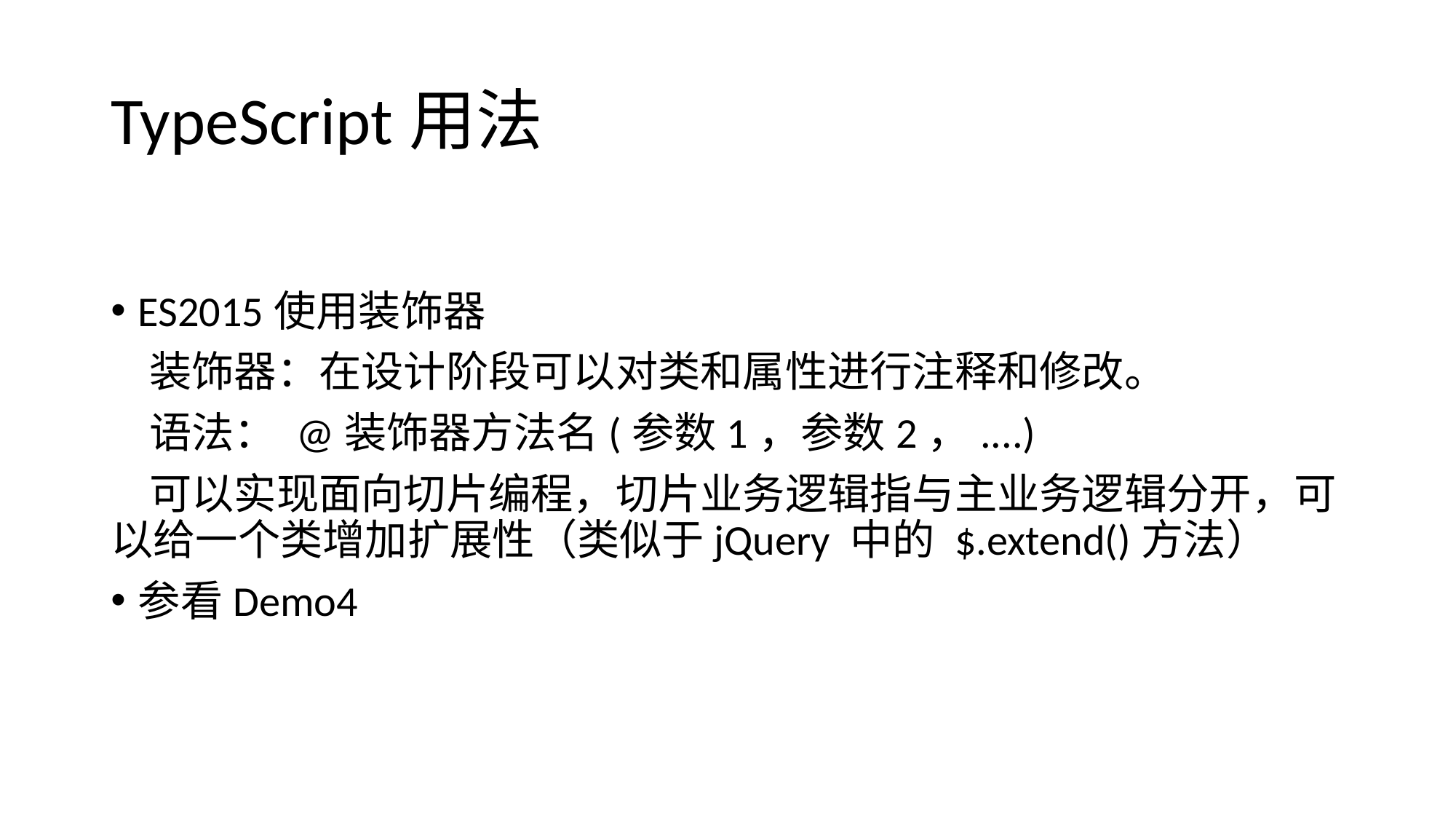

# TypeScript用法

ES2015使用装饰器
   装饰器：在设计阶段可以对类和属性进行注释和修改。
   语法： @装饰器方法名(参数1，参数2，....)
   可以实现面向切片编程，切片业务逻辑指与主业务逻辑分开，可以给一个类增加扩展性（类似于jQuery 中的 $.extend()方法）
参看Demo4